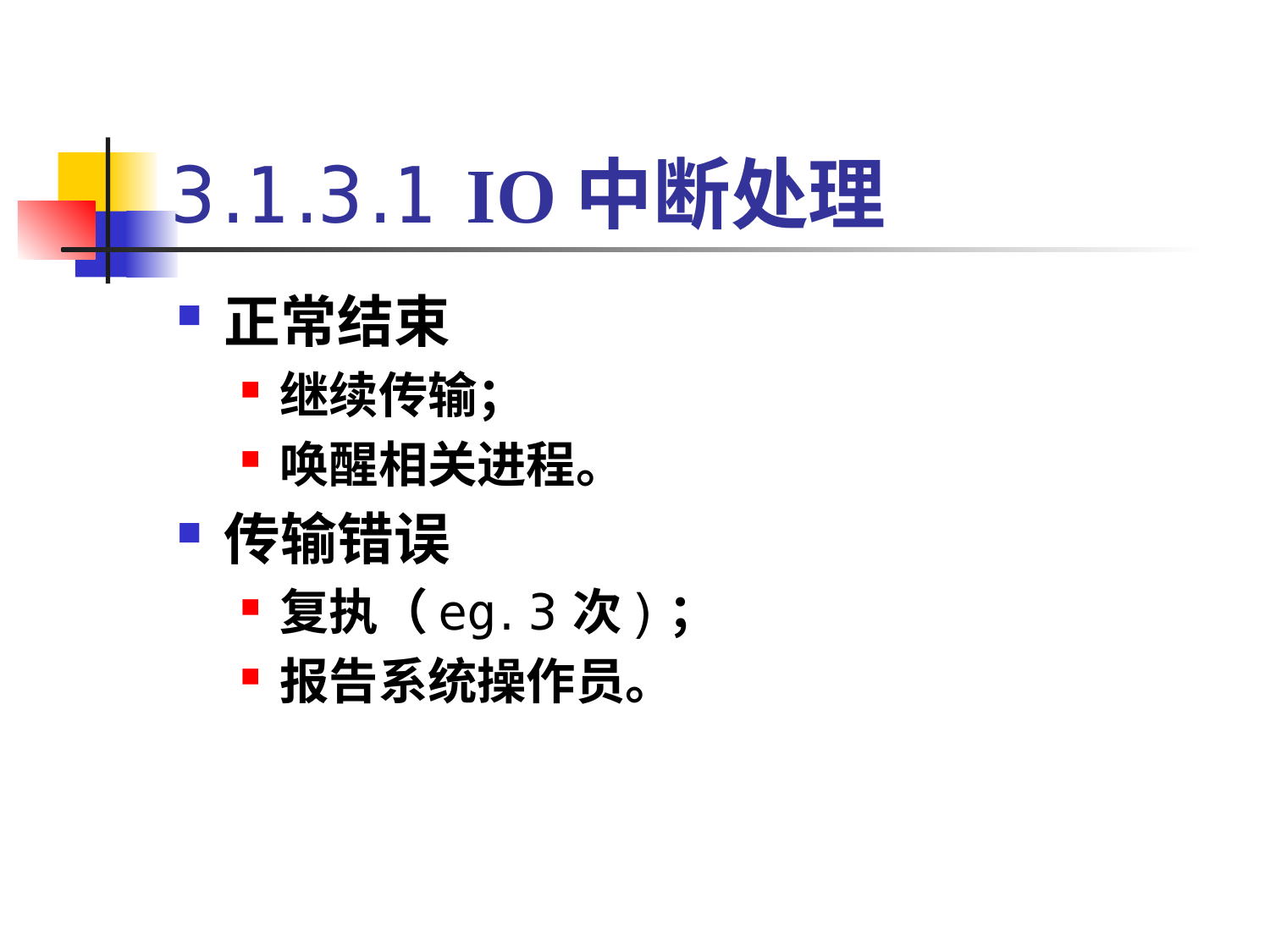

# 3.1.3.1 IO中断处理
正常结束
继续传输；
唤醒相关进程。
传输错误
复执（eg. 3次)；
报告系统操作员。